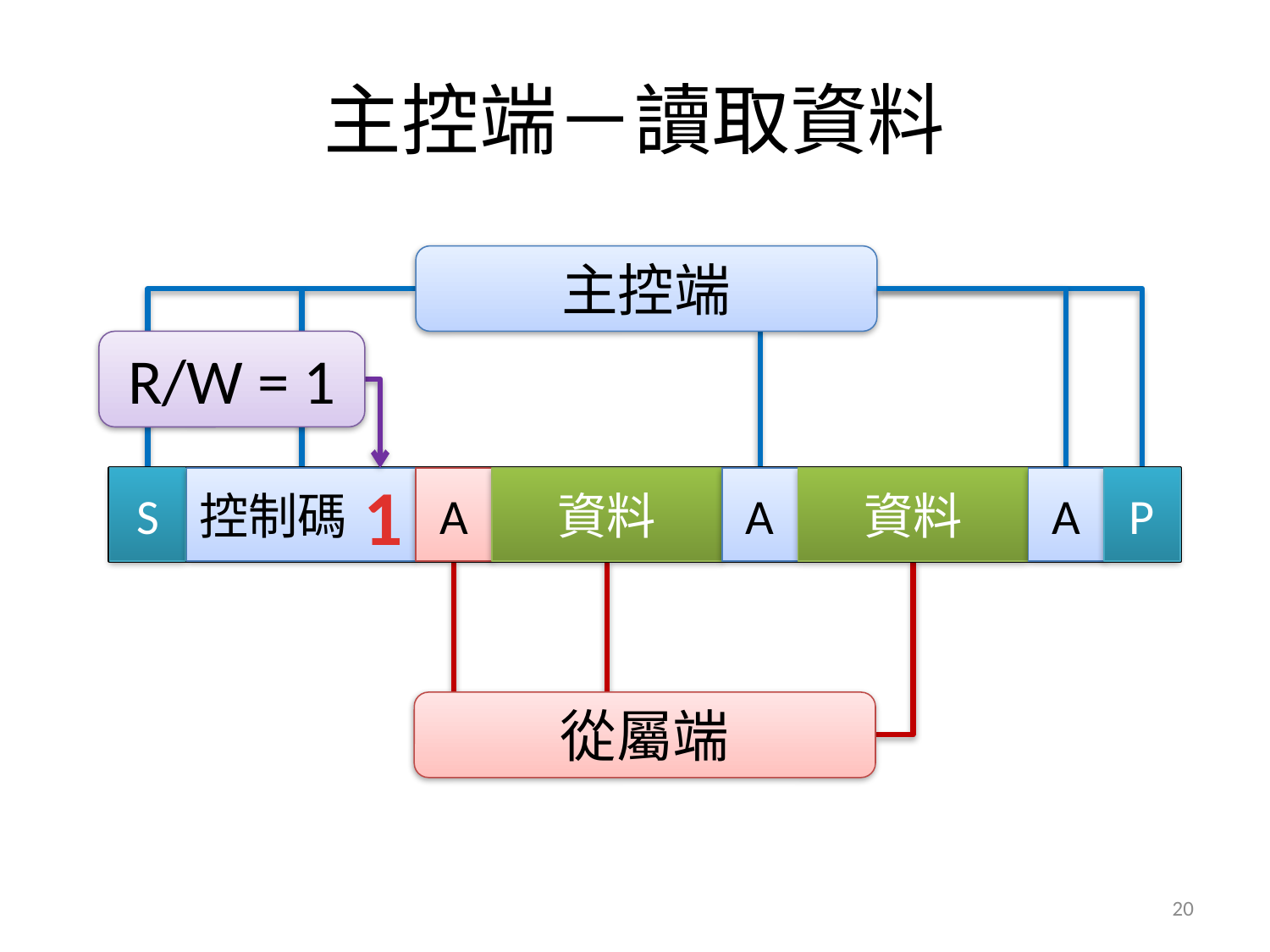

# 主控端－讀取資料
主控端
R/W = 1
控制碼
1
P
S
控制碼
A
資料
A
資料
A
P
S
A
資料
A
資料
A
從屬端
20